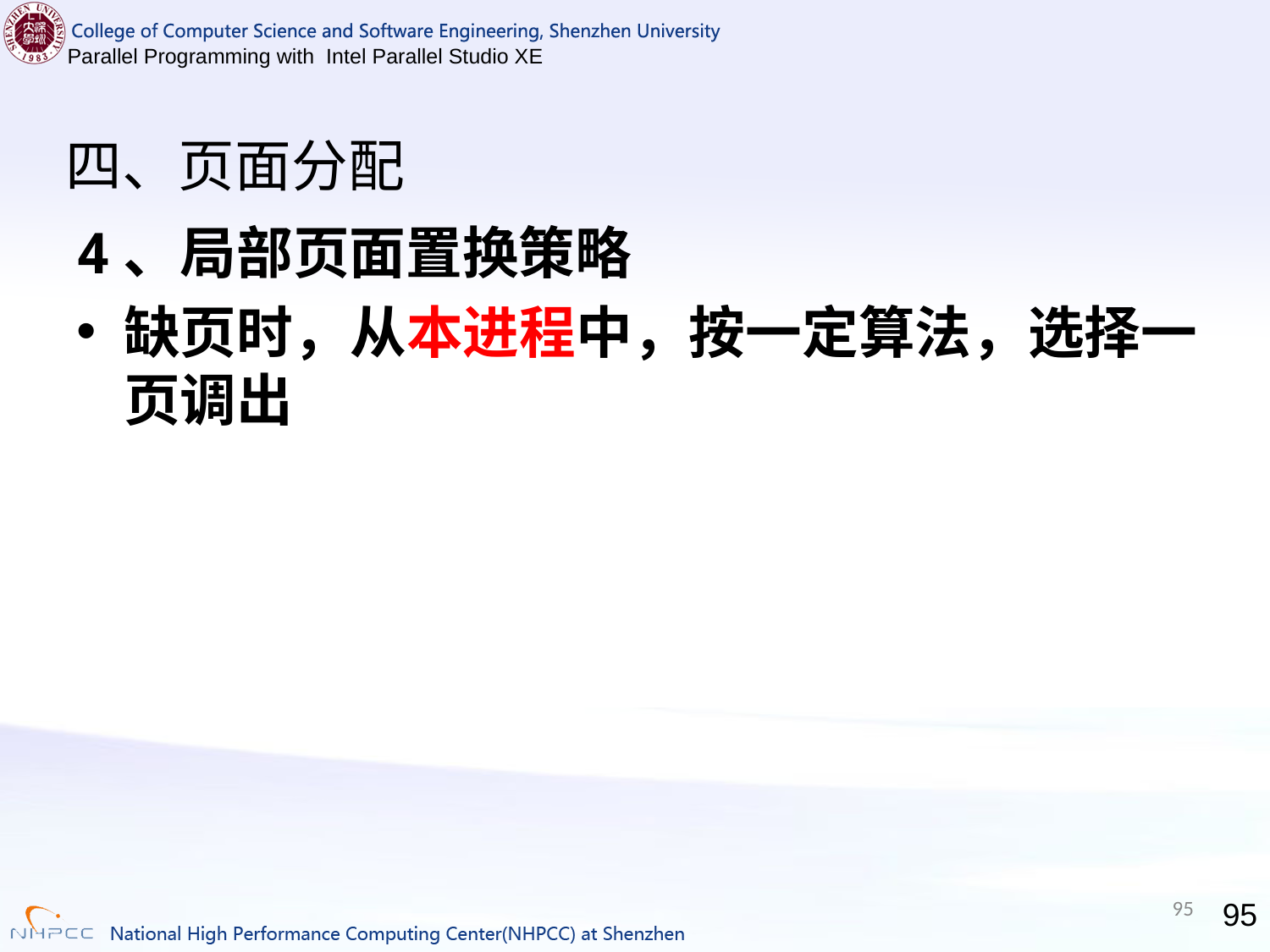

# 四、页面分配
4、局部页面置换策略
缺页时，从本进程中，按一定算法，选择一页调出
95
95